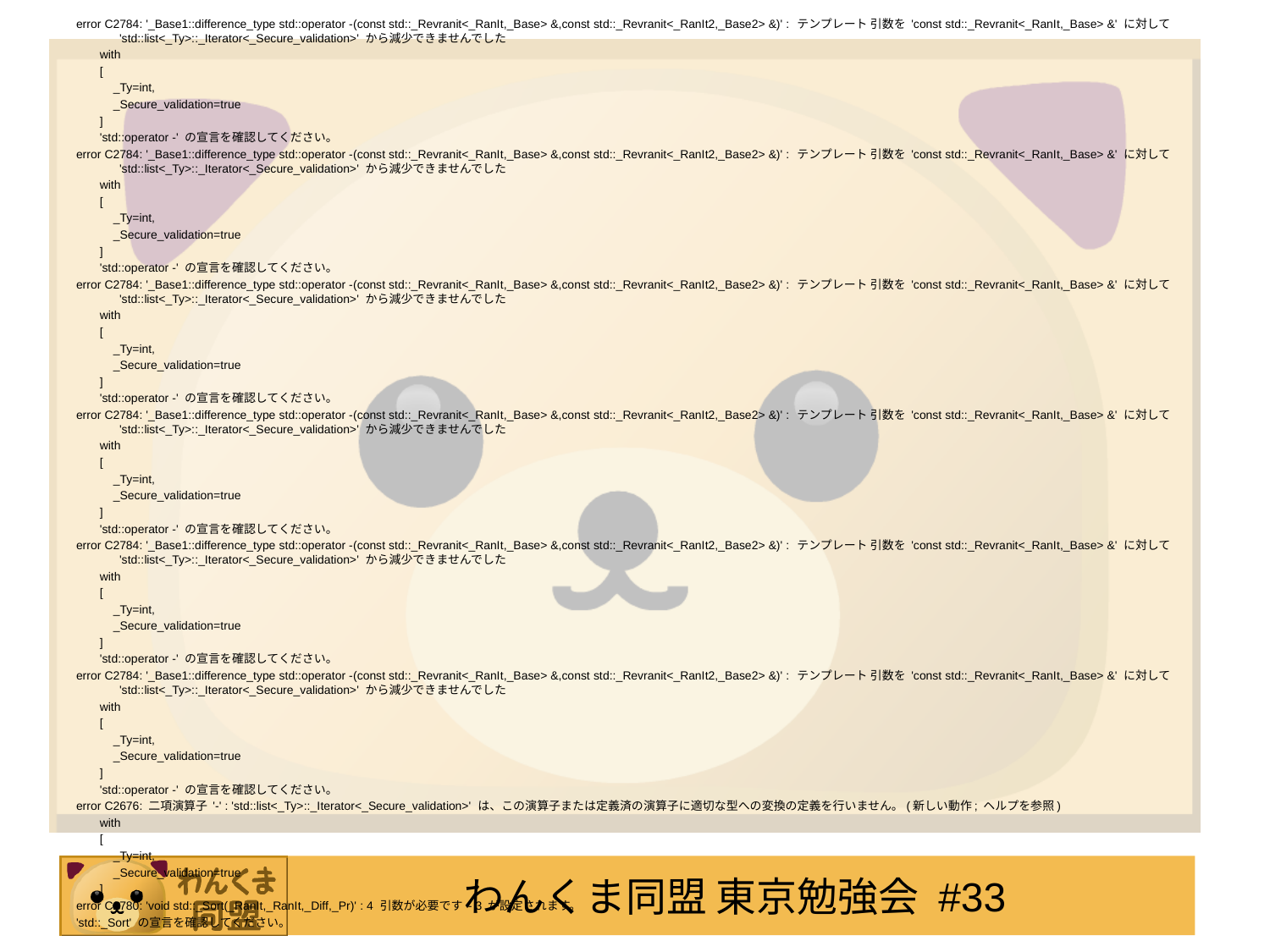

error C2784: '_Base1::difference_type std::operator -(const std::_Revranit<_RanIt,_Base> &,const std::_Revranit<_RanIt2,_Base2> &)' : テンプレート 引数を 'const std::_Revranit<_RanIt,_Base> &' に対して 'std::list<_Ty>::_Iterator<_Secure_validation>' から減少できませんでした
       with
       [
           _Ty=int,
           _Secure_validation=true
       ]
       'std::operator -' の宣言を確認してください。
error C2784: '_Base1::difference_type std::operator -(const std::_Revranit<_RanIt,_Base> &,const std::_Revranit<_RanIt2,_Base2> &)' : テンプレート 引数を 'const std::_Revranit<_RanIt,_Base> &' に対して 'std::list<_Ty>::_Iterator<_Secure_validation>' から減少できませんでした
       with
       [
           _Ty=int,
           _Secure_validation=true
       ]
       'std::operator -' の宣言を確認してください。
error C2784: '_Base1::difference_type std::operator -(const std::_Revranit<_RanIt,_Base> &,const std::_Revranit<_RanIt2,_Base2> &)' : テンプレート 引数を 'const std::_Revranit<_RanIt,_Base> &' に対して 'std::list<_Ty>::_Iterator<_Secure_validation>' から減少できませんでした
       with
       [
           _Ty=int,
           _Secure_validation=true
       ]
       'std::operator -' の宣言を確認してください。
error C2784: '_Base1::difference_type std::operator -(const std::_Revranit<_RanIt,_Base> &,const std::_Revranit<_RanIt2,_Base2> &)' : テンプレート 引数を 'const std::_Revranit<_RanIt,_Base> &' に対して 'std::list<_Ty>::_Iterator<_Secure_validation>' から減少できませんでした
       with
       [
           _Ty=int,
           _Secure_validation=true
       ]
       'std::operator -' の宣言を確認してください。
error C2784: '_Base1::difference_type std::operator -(const std::_Revranit<_RanIt,_Base> &,const std::_Revranit<_RanIt2,_Base2> &)' : テンプレート 引数を 'const std::_Revranit<_RanIt,_Base> &' に対して 'std::list<_Ty>::_Iterator<_Secure_validation>' から減少できませんでした
       with
       [
           _Ty=int,
           _Secure_validation=true
       ]
       'std::operator -' の宣言を確認してください。
error C2784: '_Base1::difference_type std::operator -(const std::_Revranit<_RanIt,_Base> &,const std::_Revranit<_RanIt2,_Base2> &)' : テンプレート 引数を 'const std::_Revranit<_RanIt,_Base> &' に対して 'std::list<_Ty>::_Iterator<_Secure_validation>' から減少できませんでした
       with
       [
           _Ty=int,
           _Secure_validation=true
       ]
       'std::operator -' の宣言を確認してください。
error C2676: 二項演算子 '-' : 'std::list<_Ty>::_Iterator<_Secure_validation>' は、この演算子または定義済の演算子に適切な型への変換の定義を行いません。(新しい動作; ヘルプを参照)
       with
       [
           _Ty=int,
           _Secure_validation=true
       ]
error C2780: 'void std::_Sort(_RanIt,_RanIt,_Diff,_Pr)' : 4 引数が必要です - 3 が設定されます。
'std::_Sort' の宣言を確認してください。